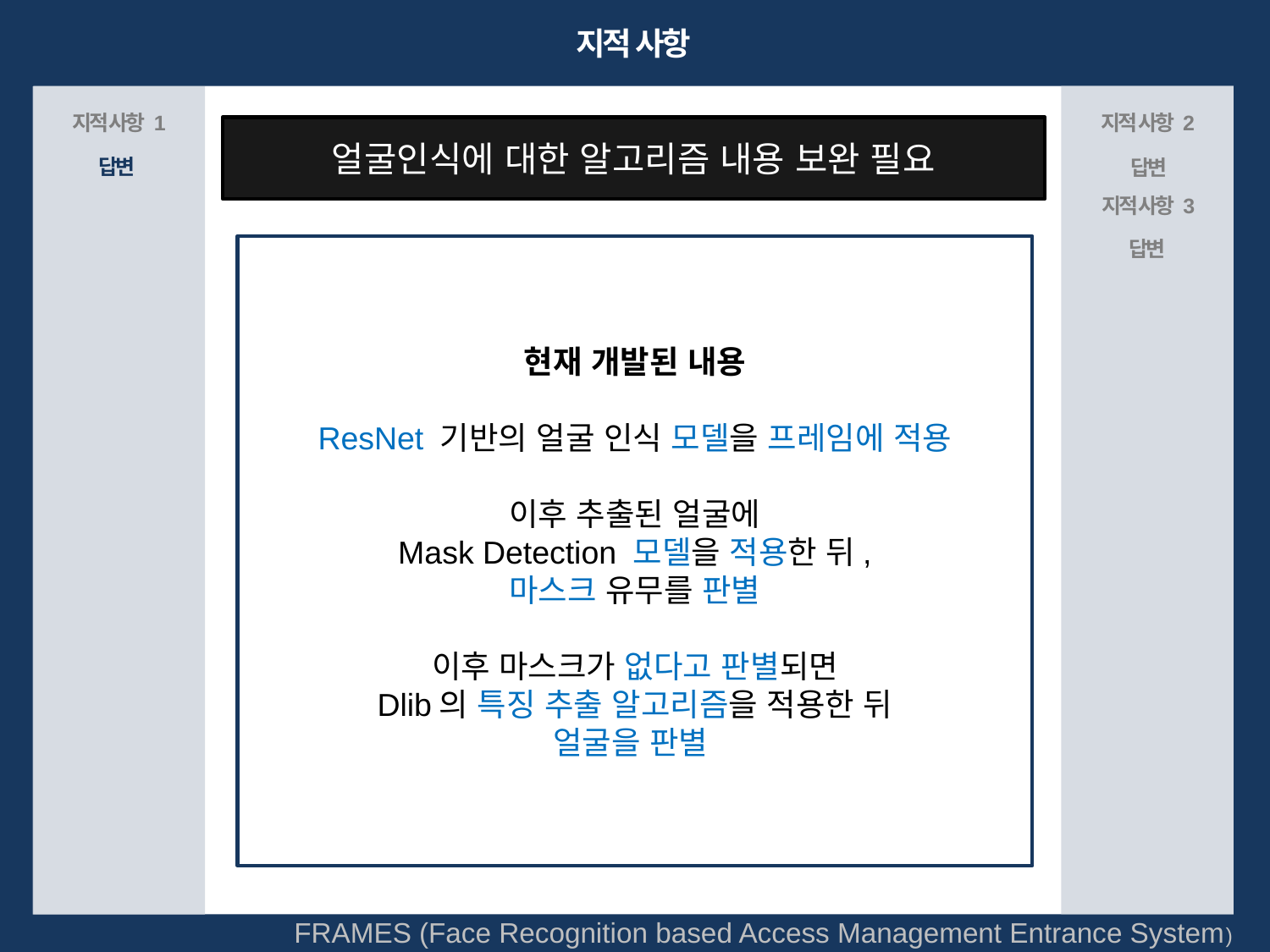

지적 사항

지적 사항 1
지적 사항 2
얼굴인식에 대한 알고리즘 내용 보완 필요
답변
답변
지적 사항 3
답변
현재 개발된 내용

ResNet 기반의 얼굴 인식 모델을 프레임에 적용

이후 추출된 얼굴에
Mask Detection 모델을 적용한 뒤,
마스크 유무를 판별

이후 마스크가 없다고 판별되면
Dlib의 특징 추출 알고리즘을 적용한 뒤
얼굴을 판별
FRAMES (Face Recognition based Access Management Entrance System)